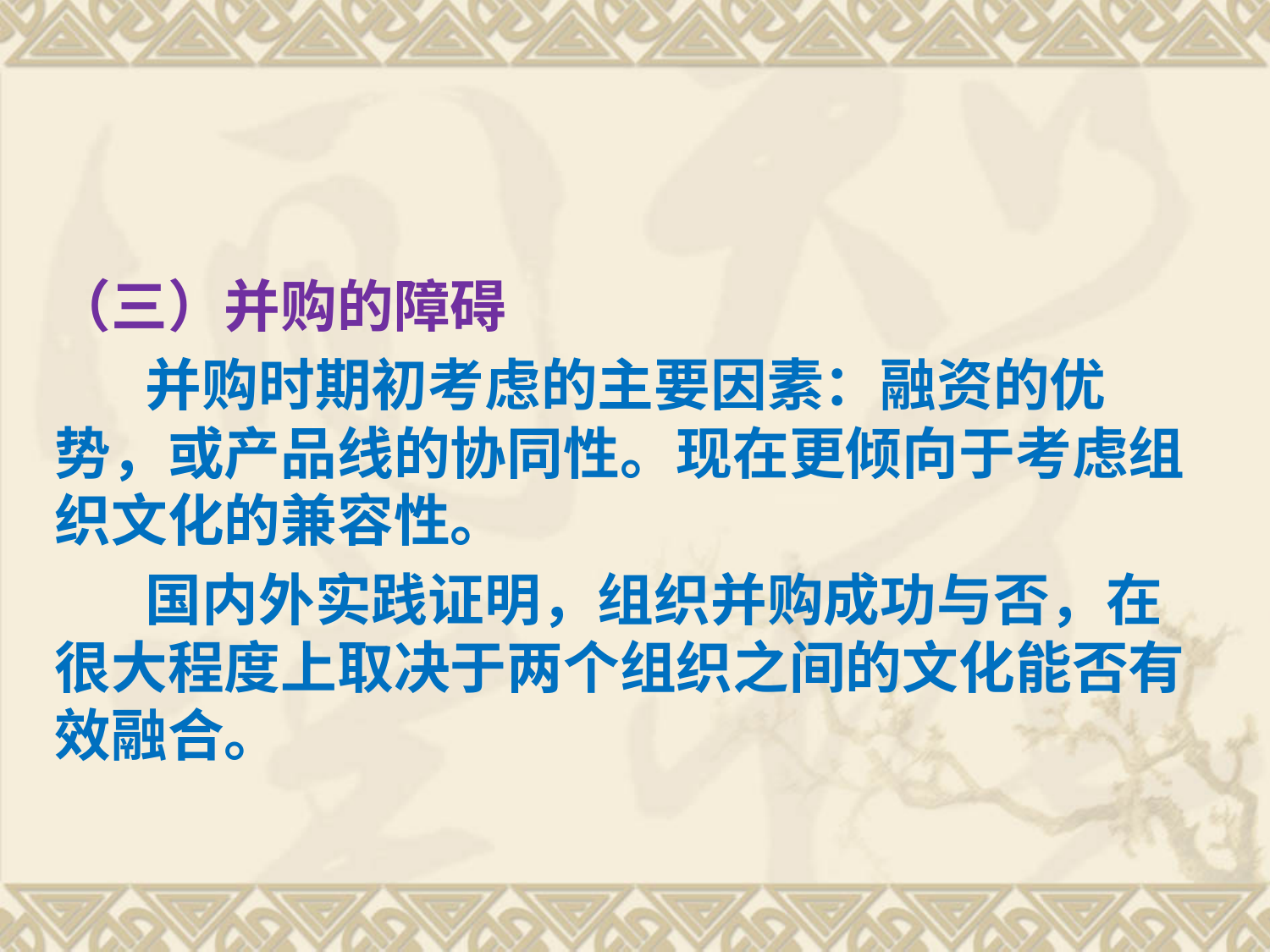

#
（三）并购的障碍
      并购时期初考虑的主要因素：融资的优势，或产品线的协同性。现在更倾向于考虑组织文化的兼容性。
      国内外实践证明，组织并购成功与否，在很大程度上取决于两个组织之间的文化能否有效融合。